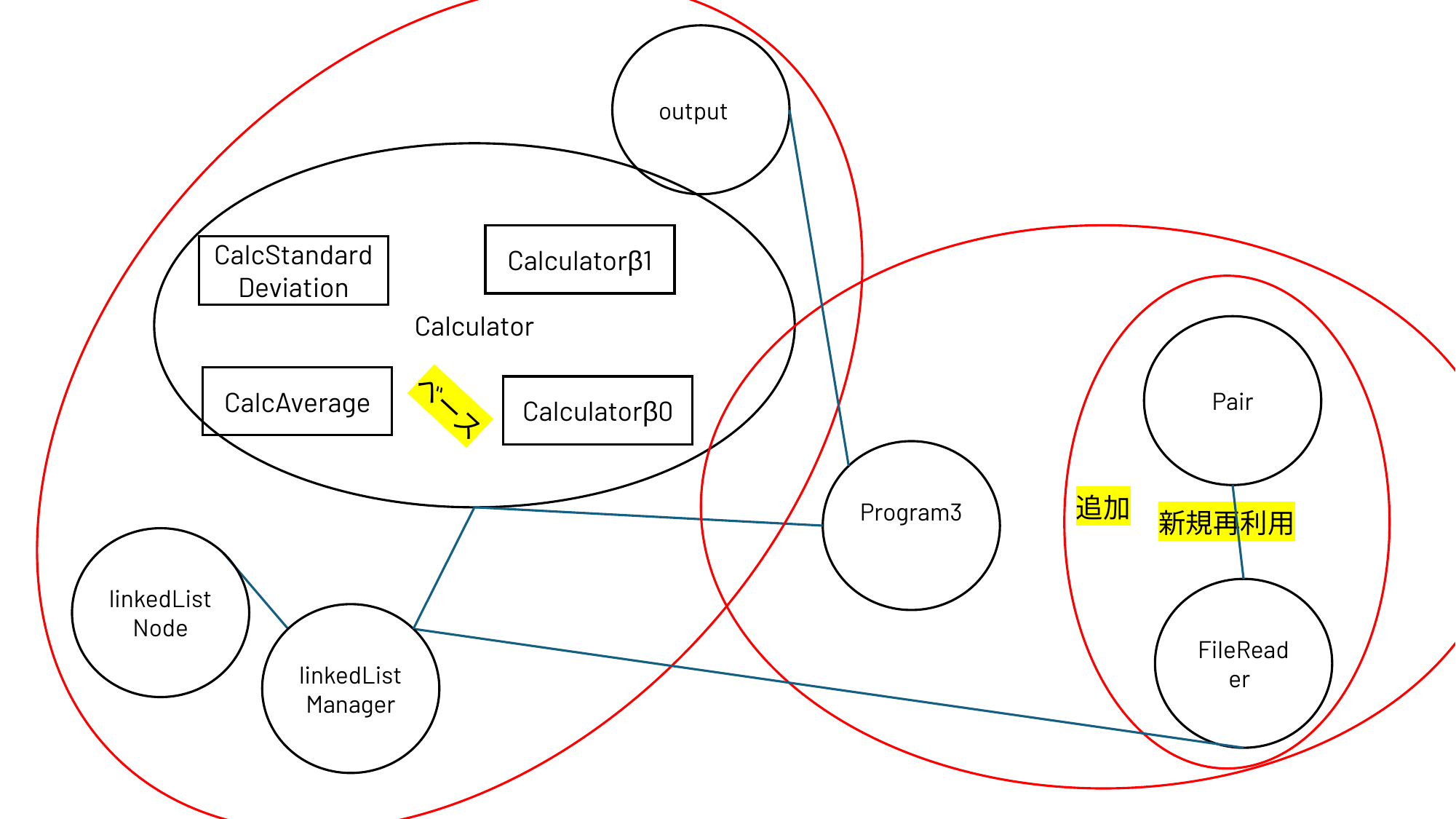

ベース
outputfi
Calculator
Calculatorβ1
追加
CalcStandardDeviation
新規再利用
Pair
CalcAverage
Calculatorβ0
Program3fi
linkedListNode
FileReaderf
linkedListManager